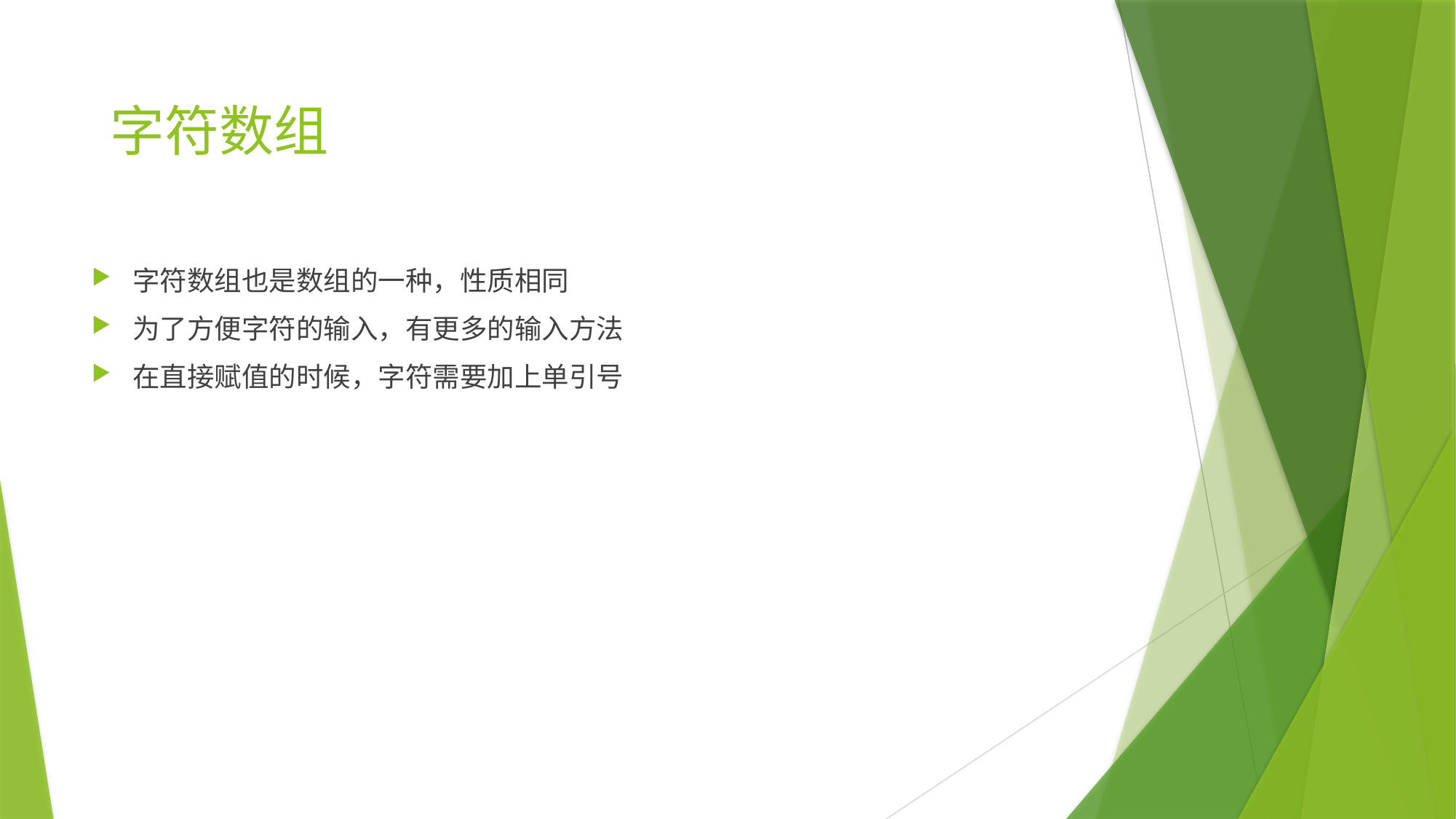

字符数组
字符数组也是数组的一种，性质相同
为了方便字符的输入，有更多的输入方法
在直接赋值的时候，字符需要加上单引号